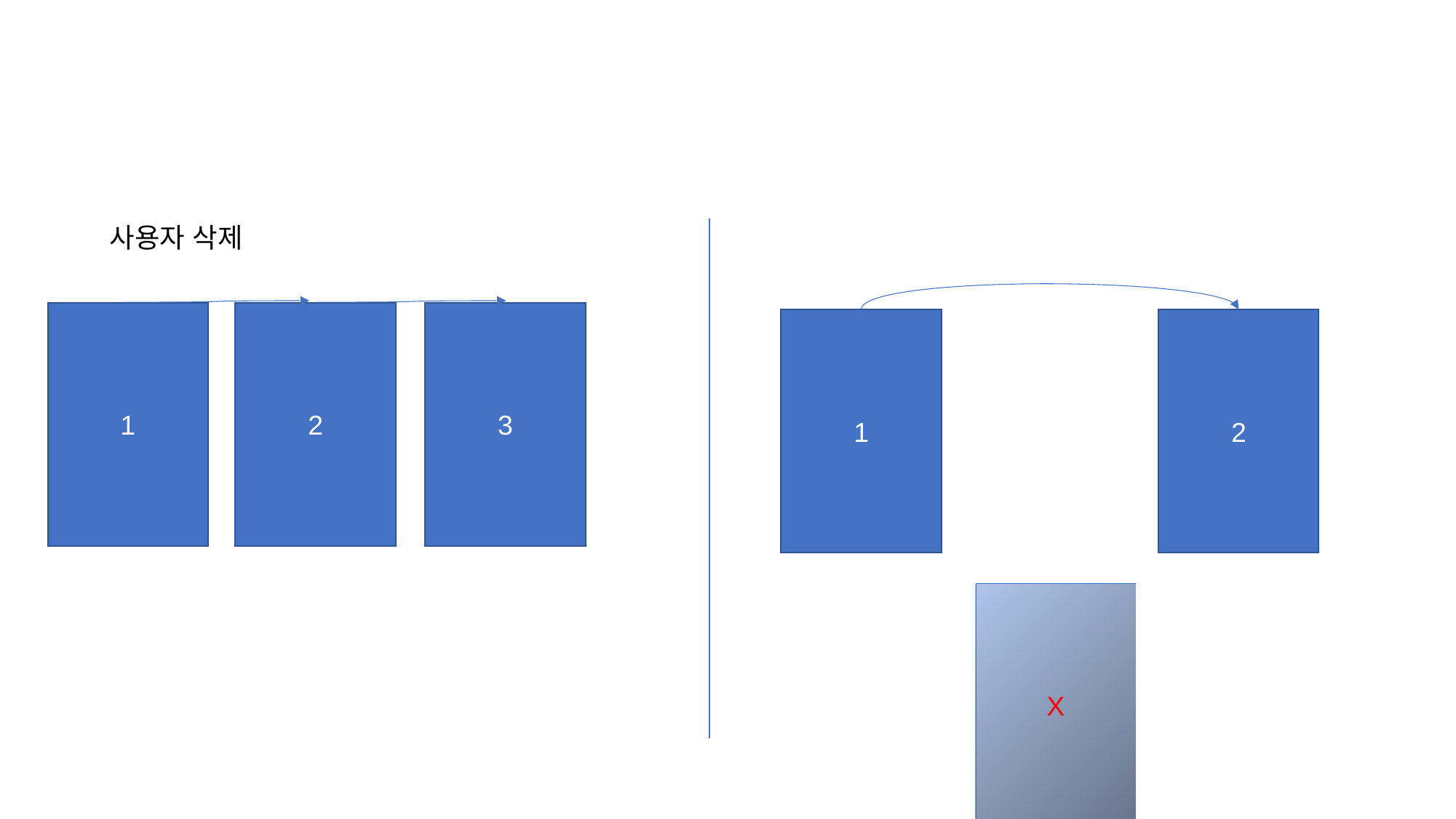

#
사용자 삭제
1
2
3
1
2
X